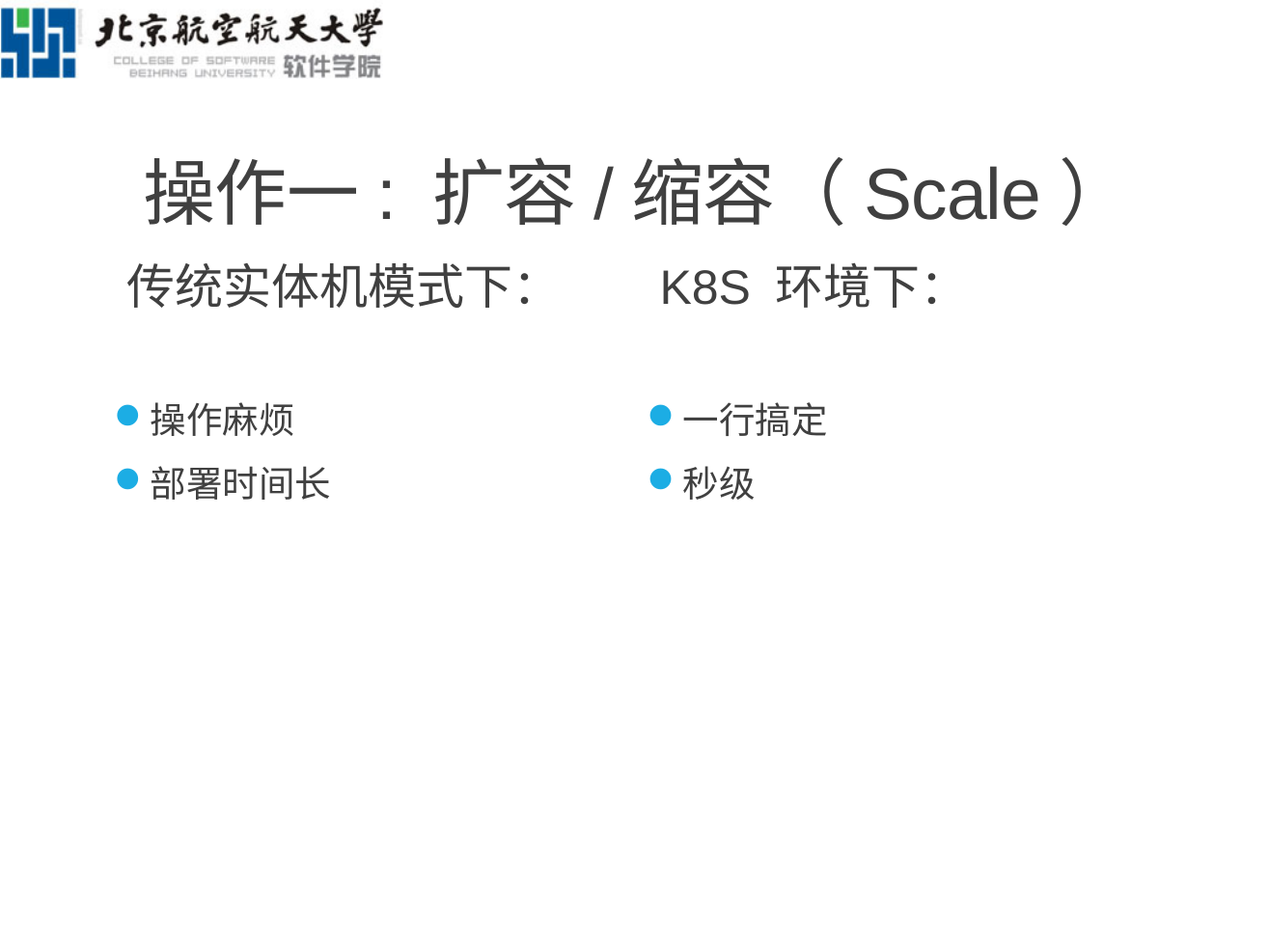

# 操作一: 扩容/缩容（Scale）
传统实体机模式下：

操作麻烦
部署时间长
K8S 环境下：

一行搞定
秒级